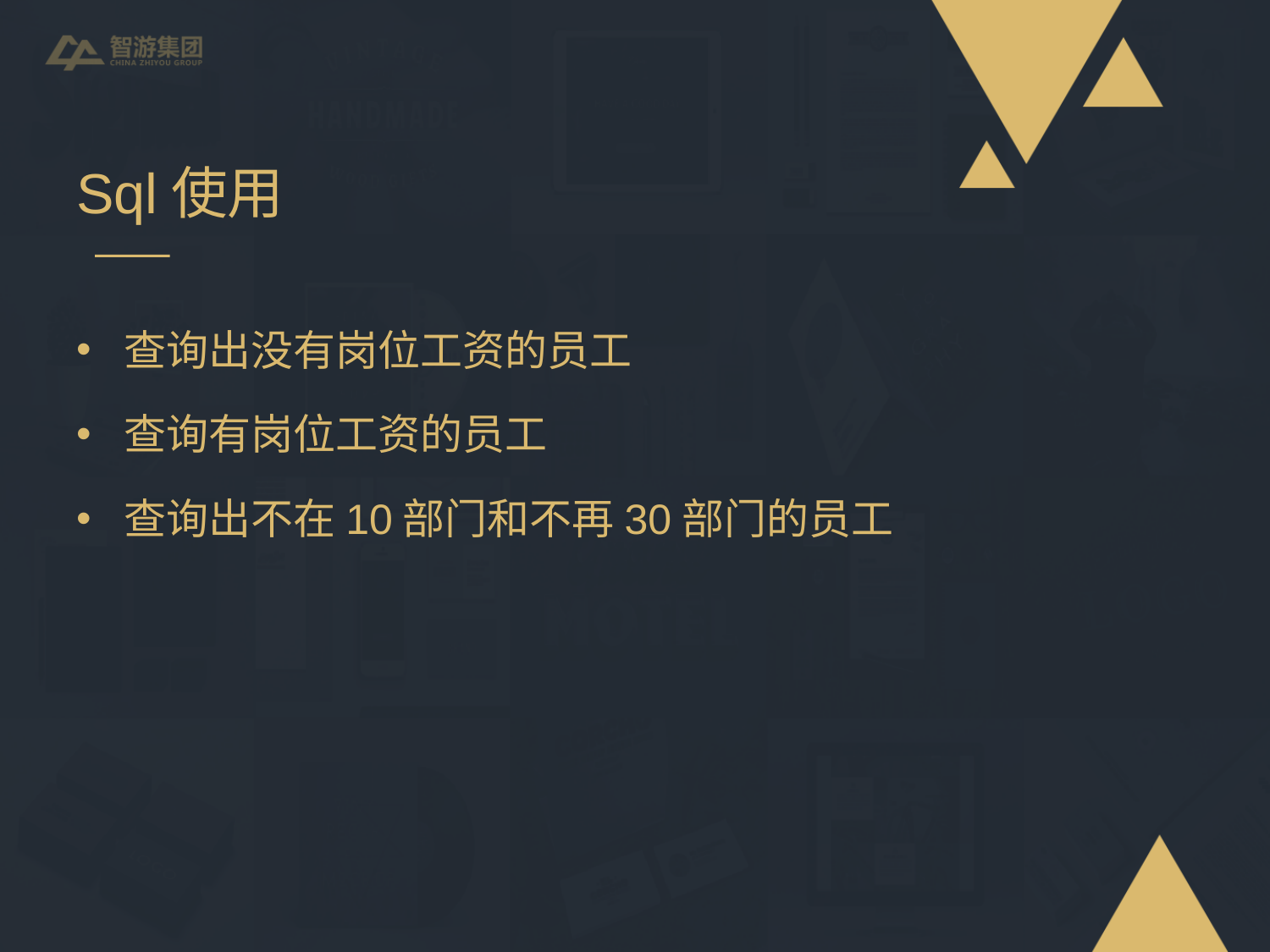

# Sql使用
查询出没有岗位工资的员工
查询有岗位工资的员工
查询出不在10部门和不再30部门的员工